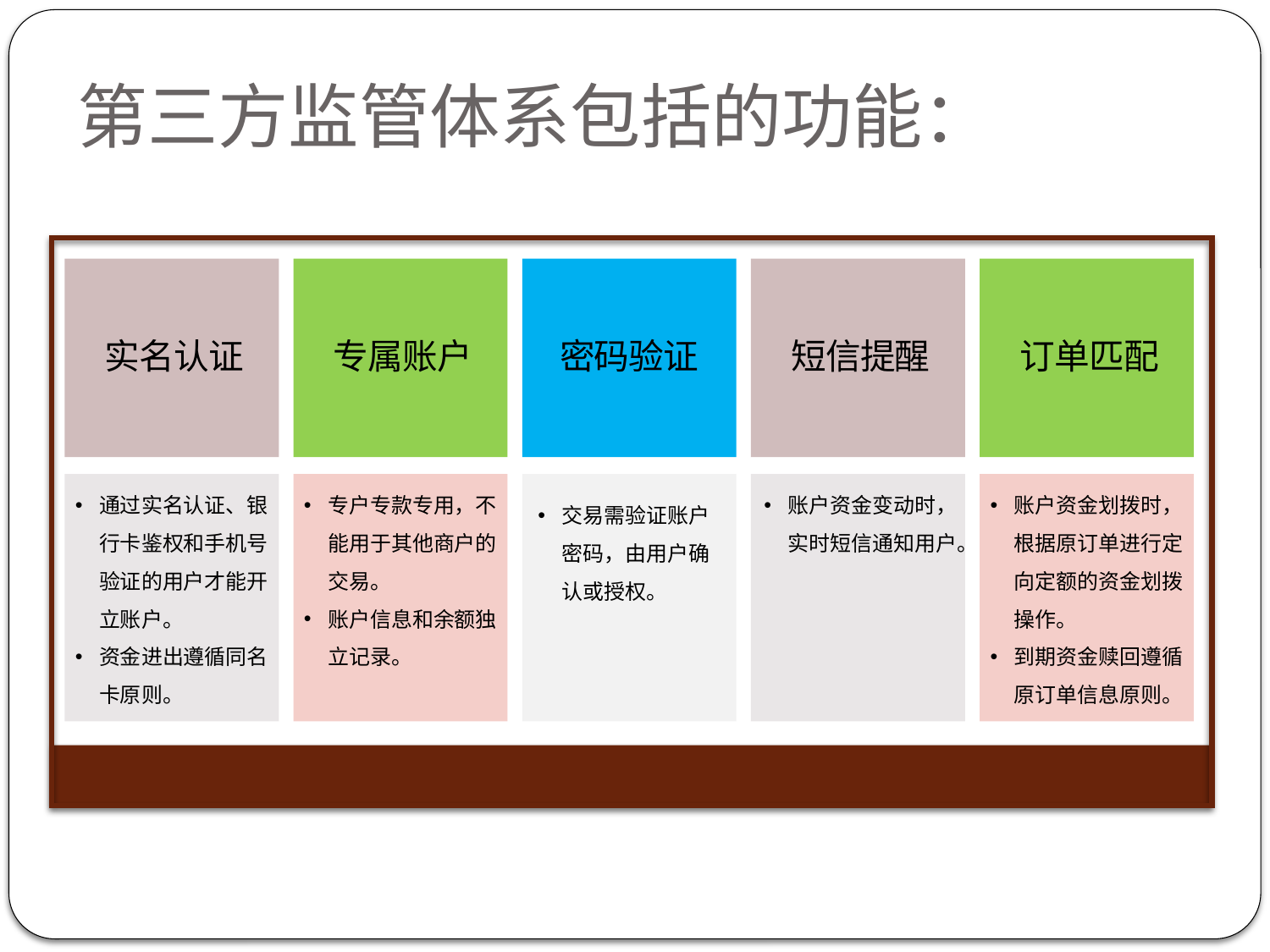

第三方监管体系包括的功能：

实名认证
专属账户
密码验证
短信提醒
订单匹配
专户专款专用，不能用于其他商户的交易。
账户信息和余额独立记录。
通过实名认证、银行卡鉴权和手机号验证的用户才能开立账户。
资金进出遵循同名卡原则。
交易需验证账户密码，由用户确认或授权。
账户资金变动时，实时短信通知用户。
账户资金划拨时，根据原订单进行定向定额的资金划拨操作。
到期资金赎回遵循原订单信息原则。